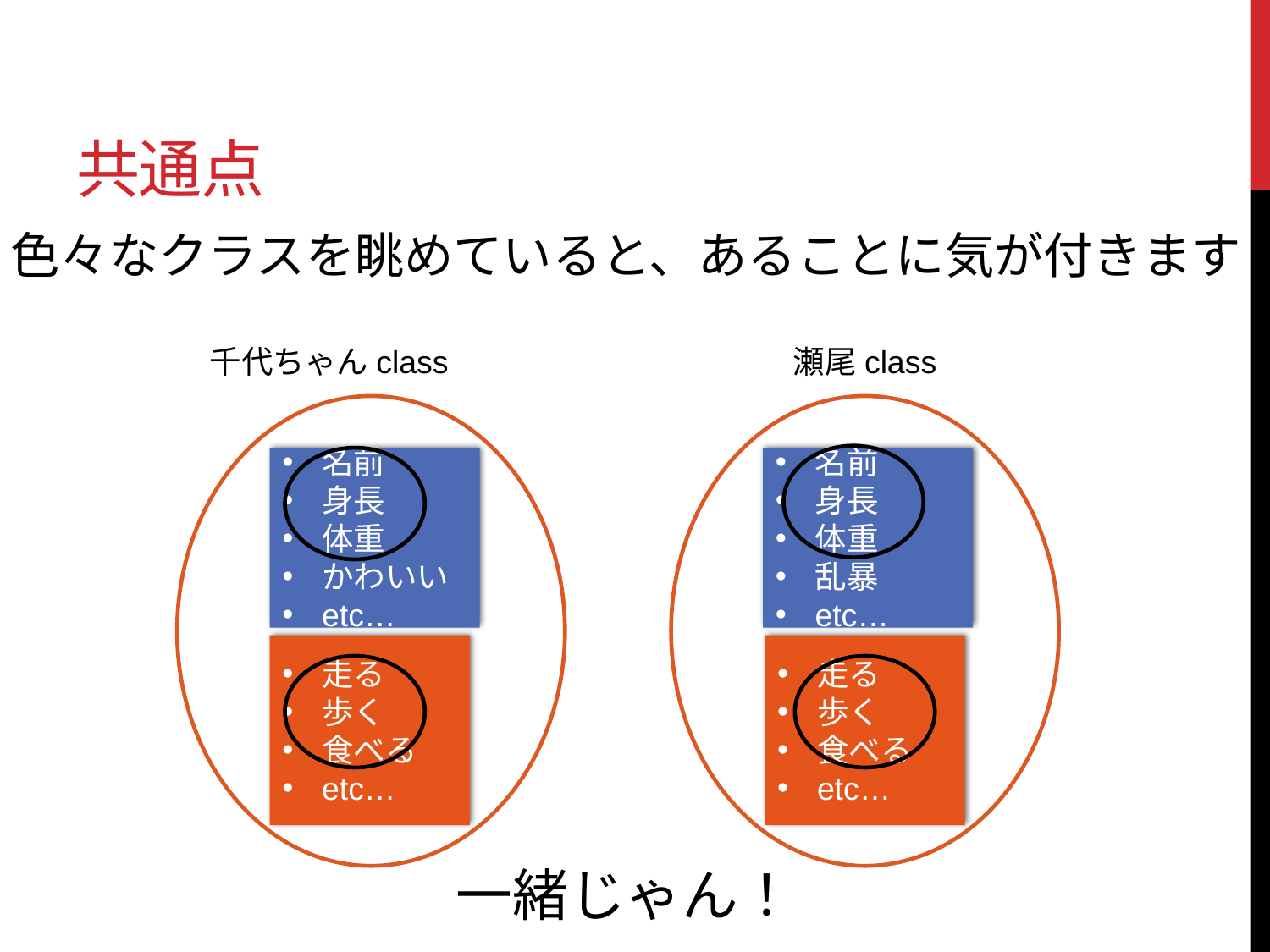

# 共通点
色々なクラスを眺めていると、あることに気が付きます
千代ちゃんclass
瀬尾class

名前
身長
体重
かわいい
etc…

名前
身長
体重
乱暴
etc…
走る
歩く
食べる
etc…
走る
歩く
食べる
etc…

一緒じゃん！